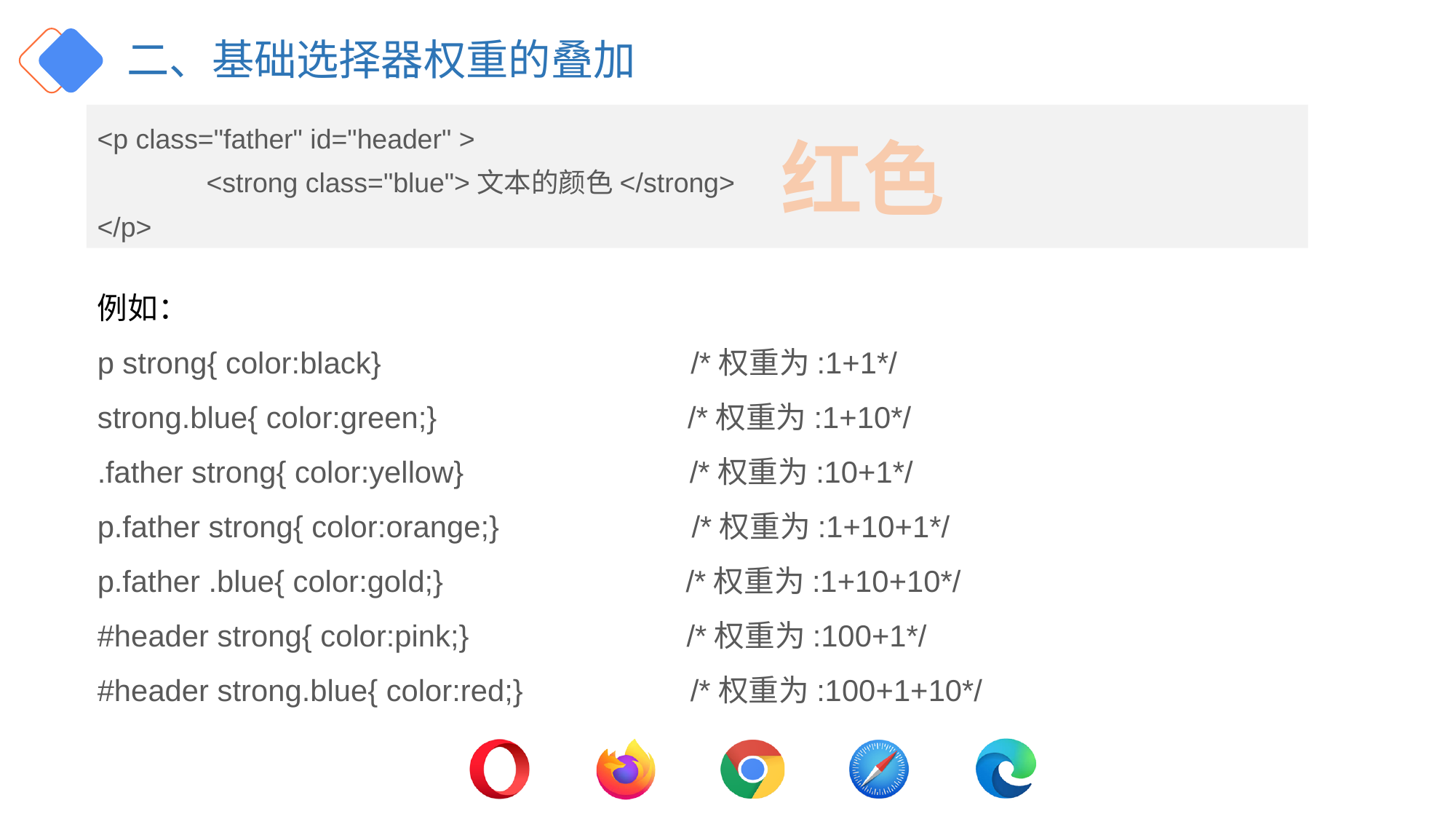

# 二、基础选择器权重的叠加
<p class="father" id="header" >
	<strong class="blue">文本的颜色</strong>
</p>
红色
通常情况下，对于多个选择器组成的复合选择器的权重为组成它的基础选择器权重的叠加。

例如：
p strong{ color:black}                                     /*权重为:1+1*/
strong.blue{ color:green;}                              /*权重为:1+10*/
.father strong{ color:yellow}                           /*权重为:10+1*/
p.father strong{ color:orange;}                       /*权重为:1+10+1*/
p.father .blue{ color:gold;}                             /*权重为:1+10+10*/
#header strong{ color:pink;}                          /*权重为:100+1*/
#header strong.blue{ color:red;}                    /*权重为:100+1+10*/